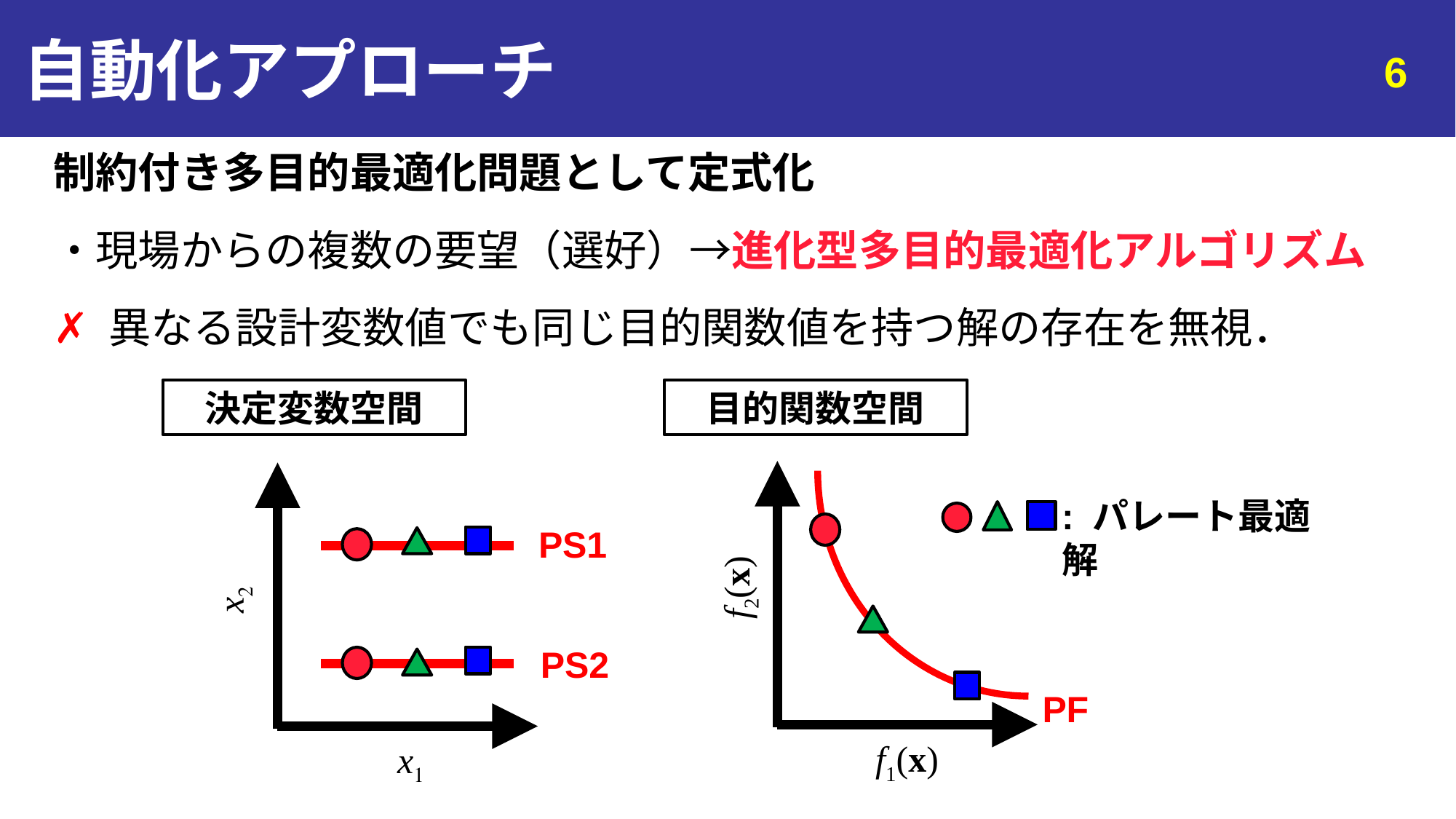

# 自動化アプローチ
6
制約付き多目的最適化問題として定式化
・現場からの複数の要望（選好）→進化型多目的最適化アルゴリズム
✗ 異なる設計変数値でも同じ目的関数値を持つ解の存在を無視．

決定変数空間

PS1
x2
PS2
x1
目的関数空間
: パレート最適解

f2(x)
PF
f1(x)